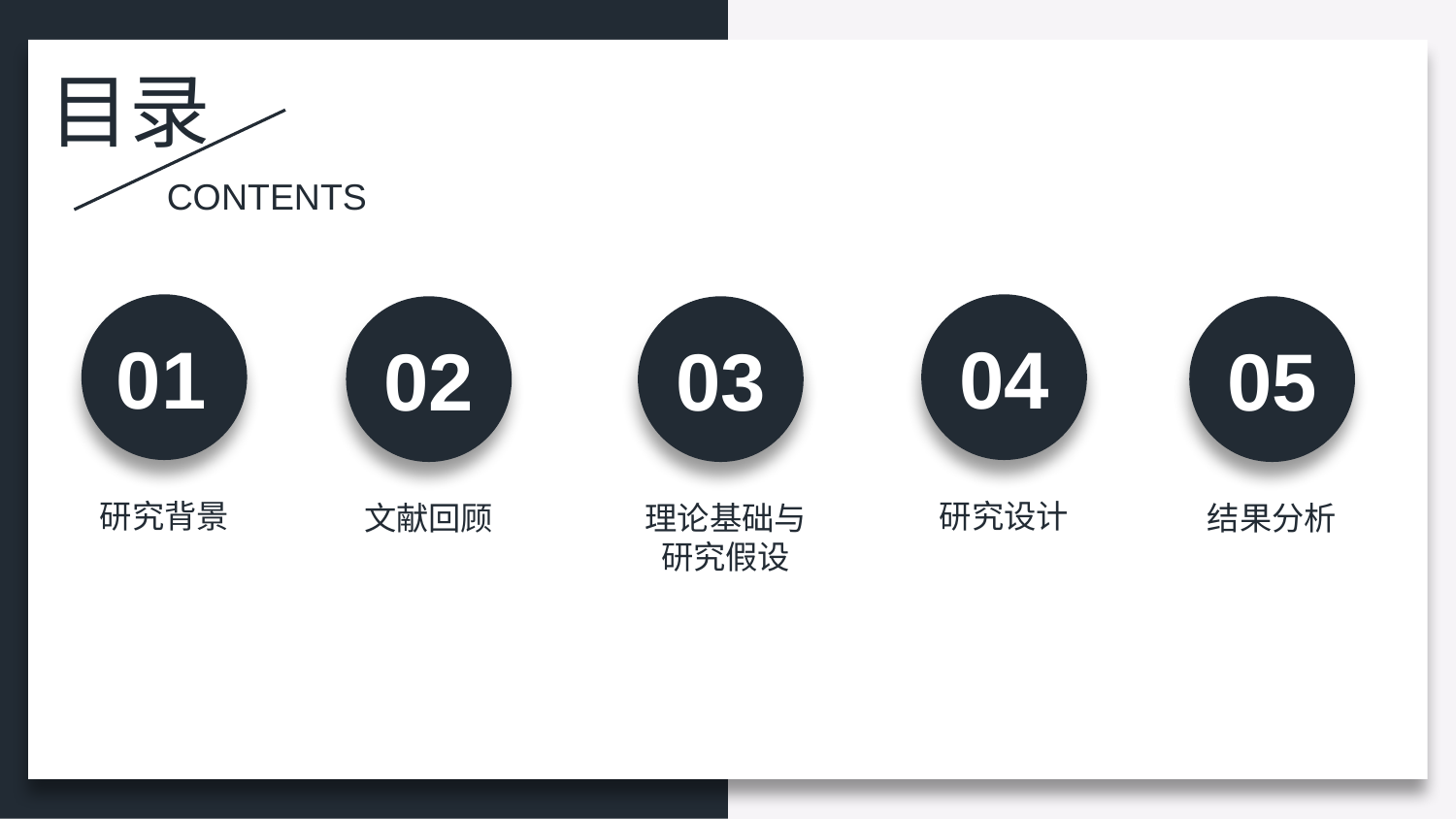

目录
CONTENTS

01
04
02
05
03
研究背景
研究设计
文献回顾
结果分析
理论基础与研究假设